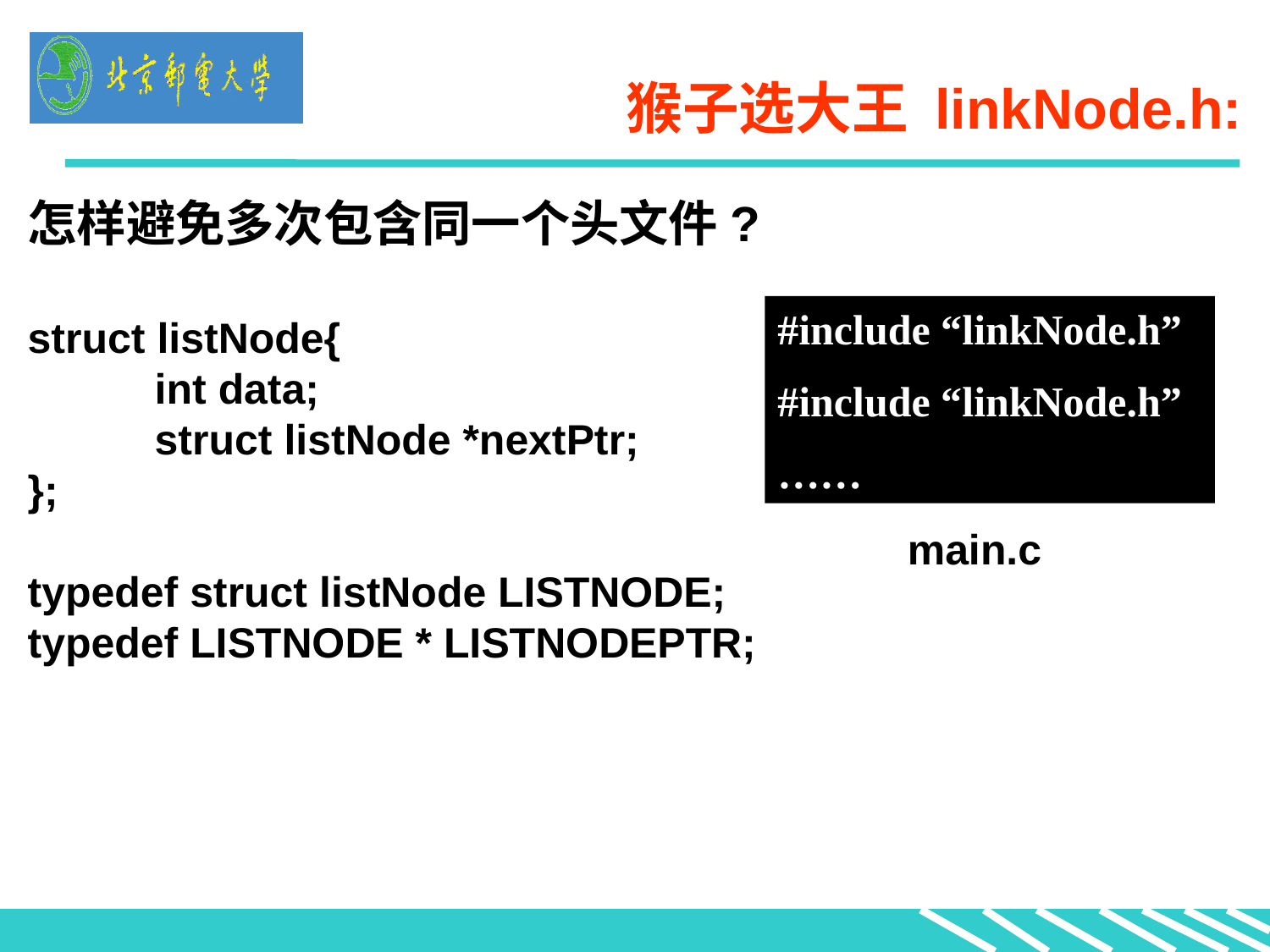

# 猴子选大王 linkNode.h:
怎样避免多次包含同一个头文件?

struct listNode{
	int data;
	struct listNode *nextPtr;
};

typedef struct listNode LISTNODE;
typedef LISTNODE * LISTNODEPTR;

#include “linkNode.h”
#include “linkNode.h”
……
main.c